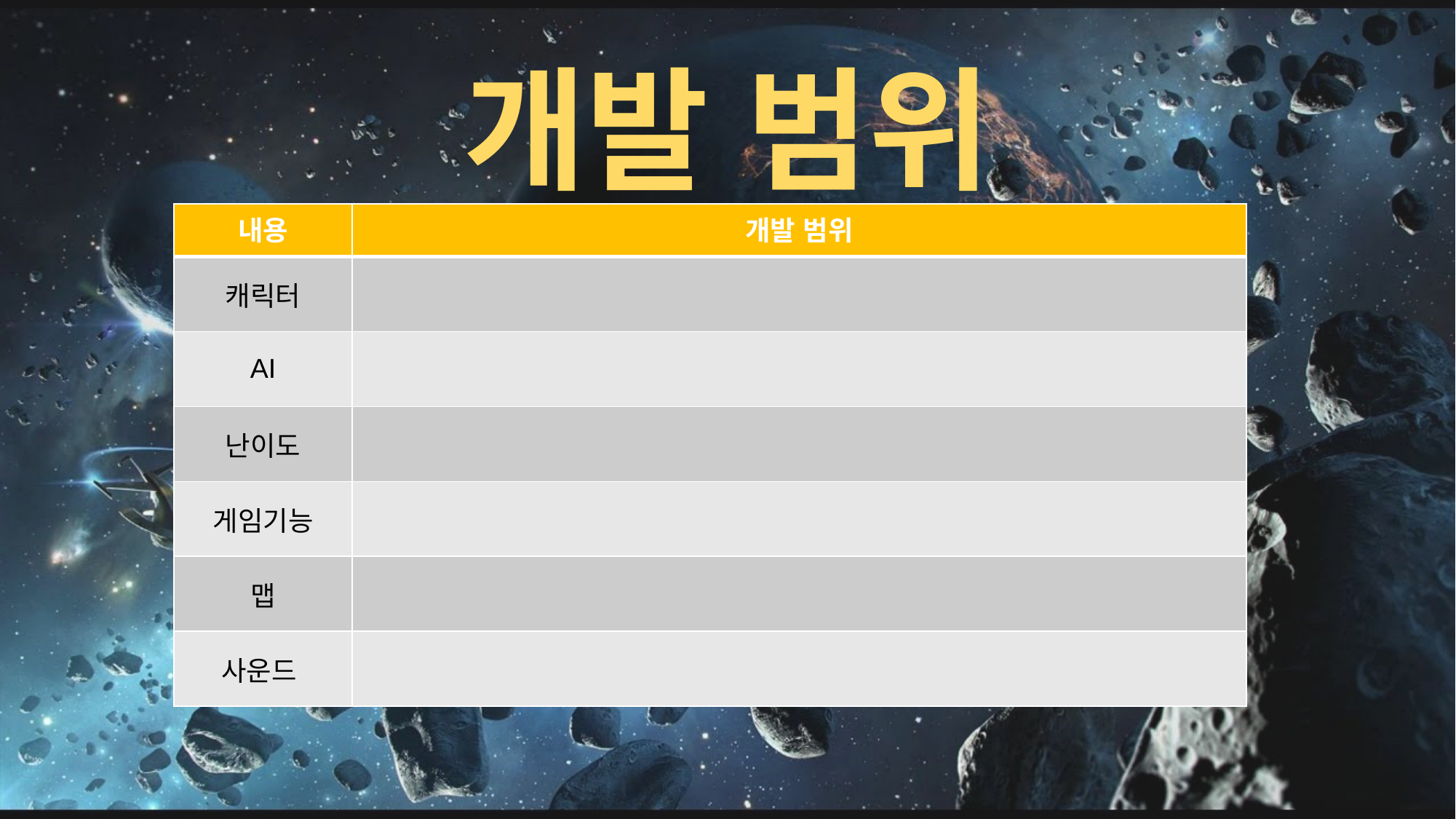

개발 범위
| 내용 | 개발 범위 |
| --- | --- |
| 캐릭터 |  |
| AI |  |
| 난이도 |  |
| 게임기능 |  |
| 맵 |  |
| 사운드 |  |